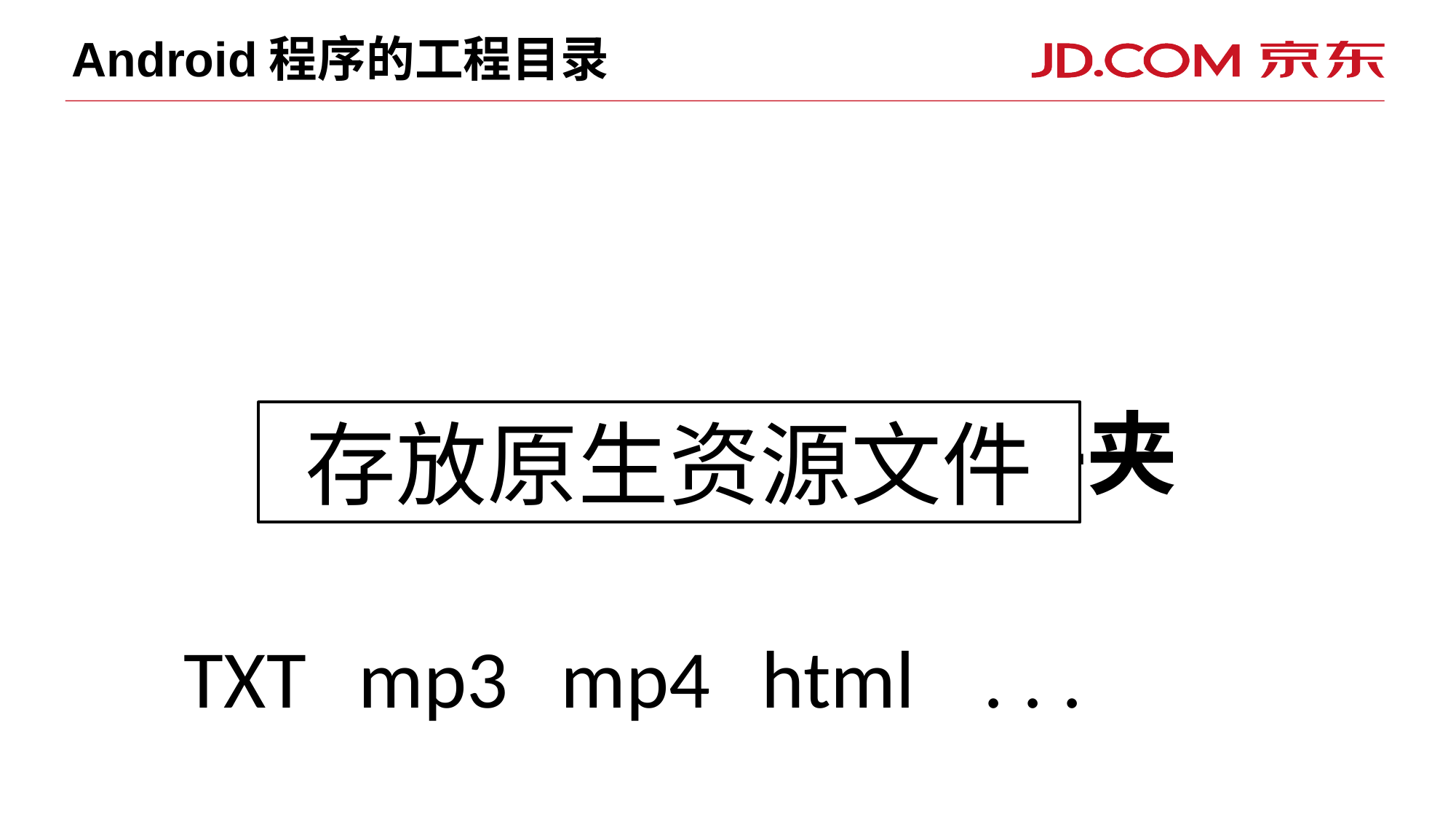

Android程序的工程目录
assets文件夹
存放原生资源文件
TXT
mp3
mp4
html
. . .